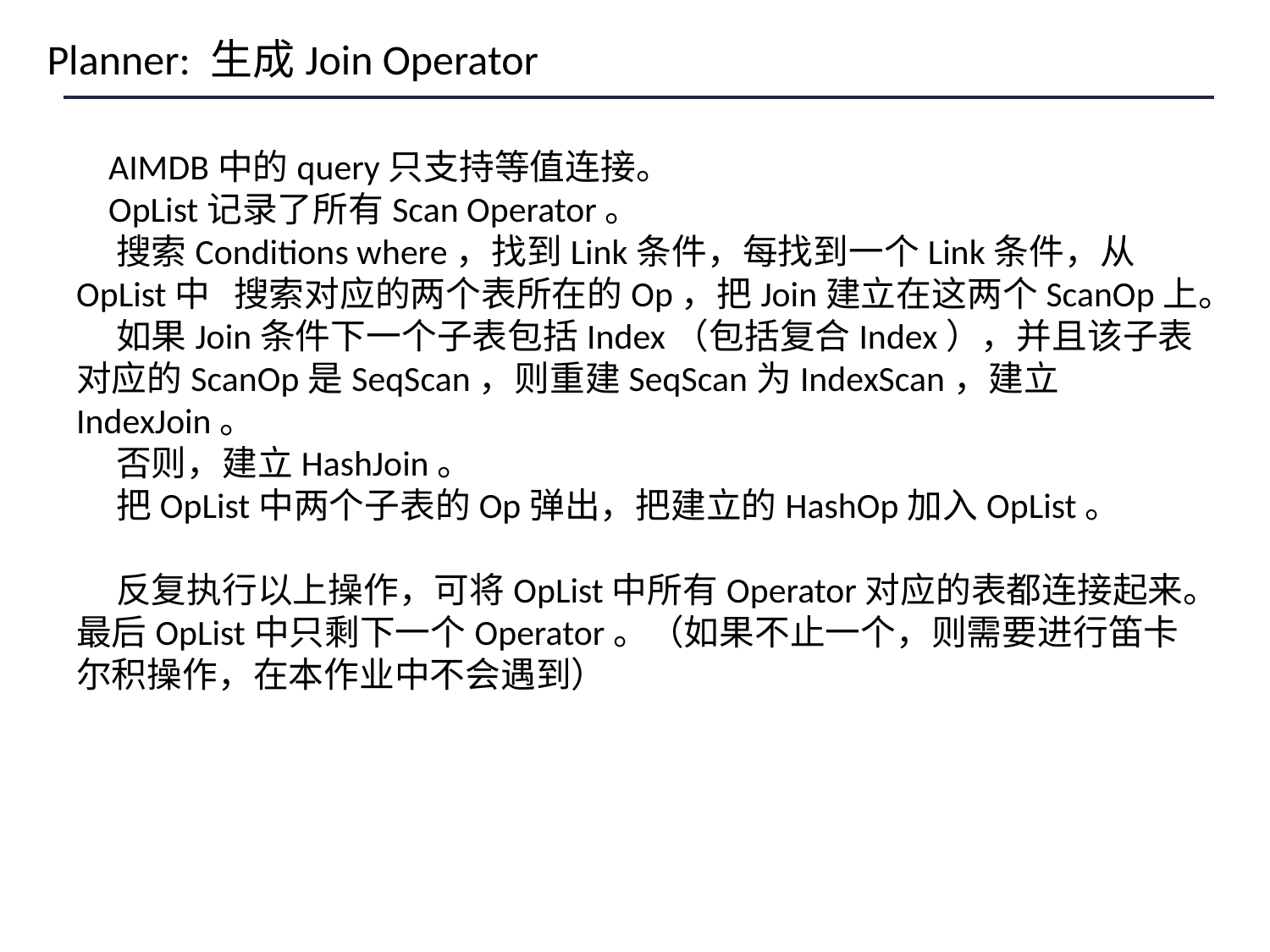

Planner: 生成Join Operator
    AIMDB中的query只支持等值连接。
    OpList记录了所有Scan Operator。
    搜索Conditions where，找到Link条件，每找到一个Link条件，从OpList中   搜索对应的两个表所在的Op，把Join建立在这两个ScanOp上。
    如果Join条件下一个子表包括Index（包括复合Index），并且该子表对应的ScanOp是SeqScan，则重建SeqScan为IndexScan，建立IndexJoin。
    否则，建立HashJoin。
    把OpList中两个子表的Op弹出，把建立的HashOp加入OpList。

    反复执行以上操作，可将OpList中所有Operator对应的表都连接起来。最后OpList中只剩下一个Operator。（如果不止一个，则需要进行笛卡尔积操作，在本作业中不会遇到）